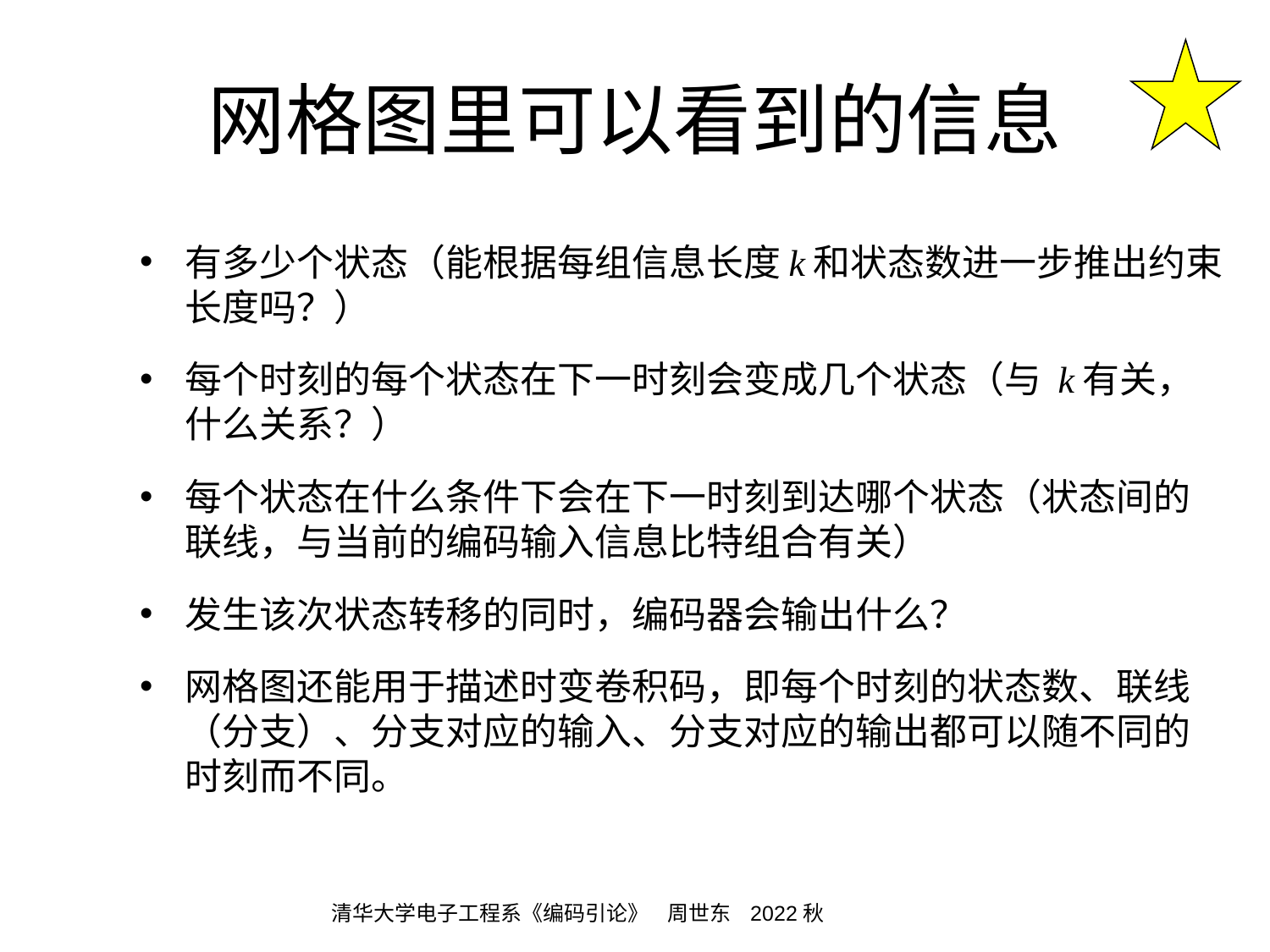

# 网格图里可以看到的信息

有多少个状态（能根据每组信息长度k和状态数进一步推出约束长度吗？）
每个时刻的每个状态在下一时刻会变成几个状态（与 k有关，什么关系？）
每个状态在什么条件下会在下一时刻到达哪个状态（状态间的联线，与当前的编码输入信息比特组合有关）
发生该次状态转移的同时，编码器会输出什么？
网格图还能用于描述时变卷积码，即每个时刻的状态数、联线（分支）、分支对应的输入、分支对应的输出都可以随不同的时刻而不同。